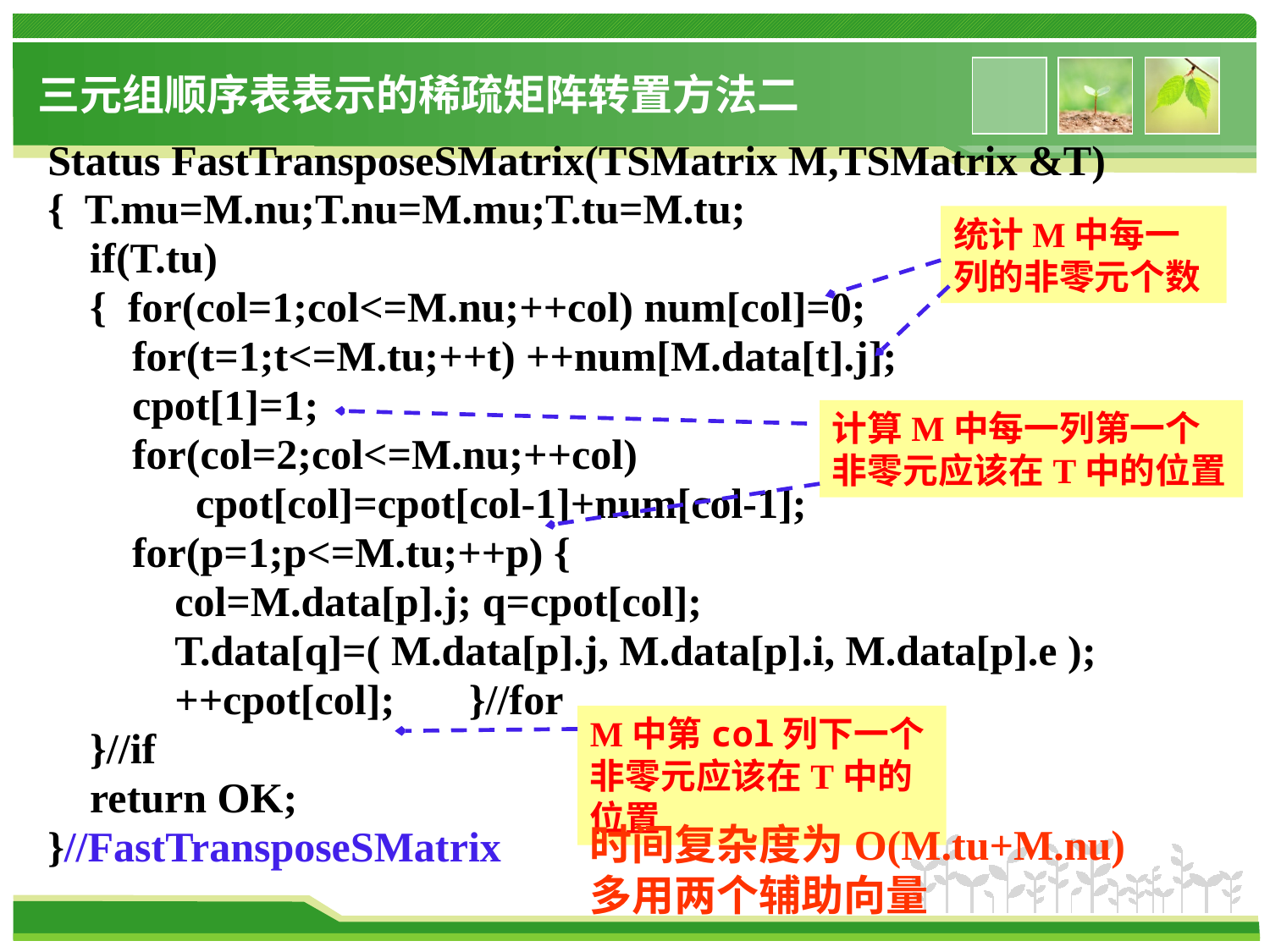

# 三元组顺序表表示的稀疏矩阵转置方法二
Status FastTransposeSMatrix(TSMatrix M,TSMatrix &T)
{  T.mu=M.nu;T.nu=M.mu;T.tu=M.tu;
    if(T.tu)
    {  for(col=1;col<=M.nu;++col) num[col]=0;
        for(t=1;t<=M.tu;++t) ++num[M.data[t].j];
        cpot[1]=1;
        for(col=2;col<=M.nu;++col)
              cpot[col]=cpot[col-1]+num[col-1];
        for(p=1;p<=M.tu;++p) {
            col=M.data[p].j; q=cpot[col];
            T.data[q]=( M.data[p].j, M.data[p].i, M.data[p].e );
            ++cpot[col];       }//for
    }//if
    return OK;
}//FastTransposeSMatrix
统计M中每一列的非零元个数

计算M中每一列第一个非零元应该在T中的位置

M中第col列下一个非零元应该在T中的位置

时间复杂度为O(M.tu+M.nu)
多用两个辅助向量